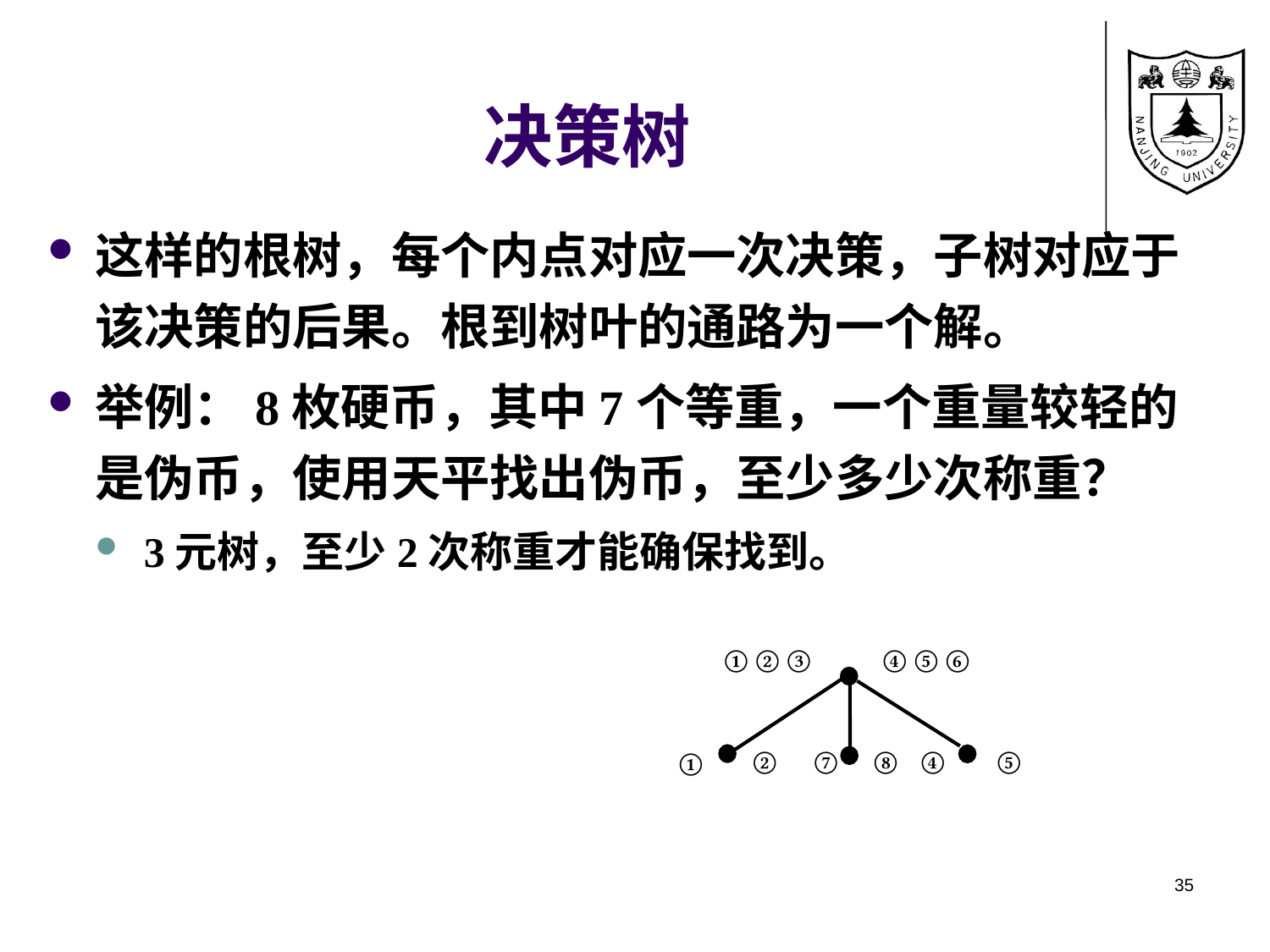

# 决策树
这样的根树，每个内点对应一次决策，子树对应于该决策的后果。根到树叶的通路为一个解。
举例：8枚硬币，其中7个等重，一个重量较轻的是伪币，使用天平找出伪币，至少多少次称重？
3元树，至少2次称重才能确保找到。

  ① ② ③
④ ⑤ ⑥

  ⑦
  ⑧
  ②
 ④
 ⑤
  ①

35